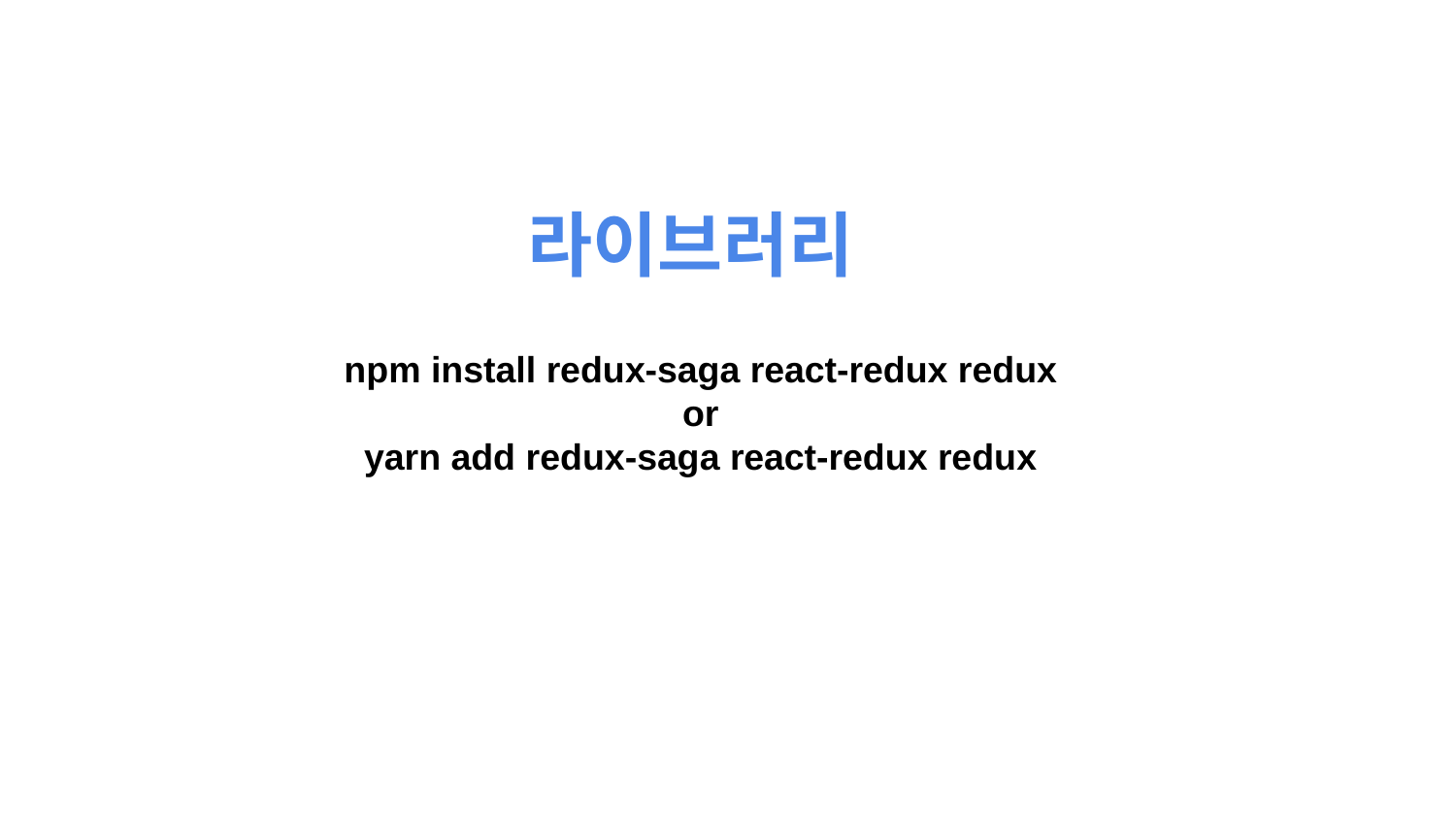

라이브러리

npm install redux-saga react-redux redux
or
yarn add redux-saga react-redux redux